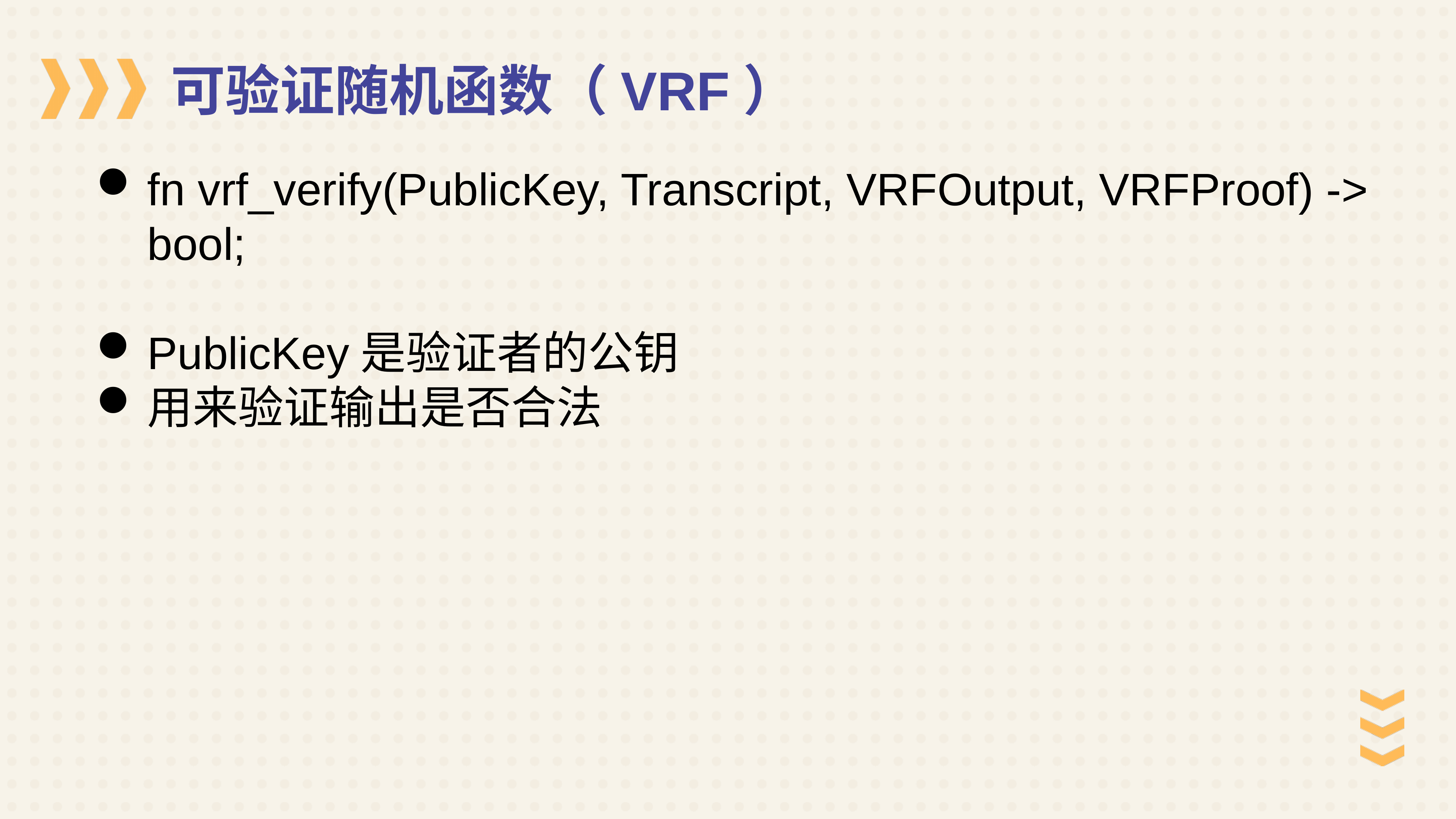

可验证随机函数（VRF）
fn vrf_verify(PublicKey, Transcript, VRFOutput, VRFProof) -> bool;

PublicKey是验证者的公钥
用来验证输出是否合法